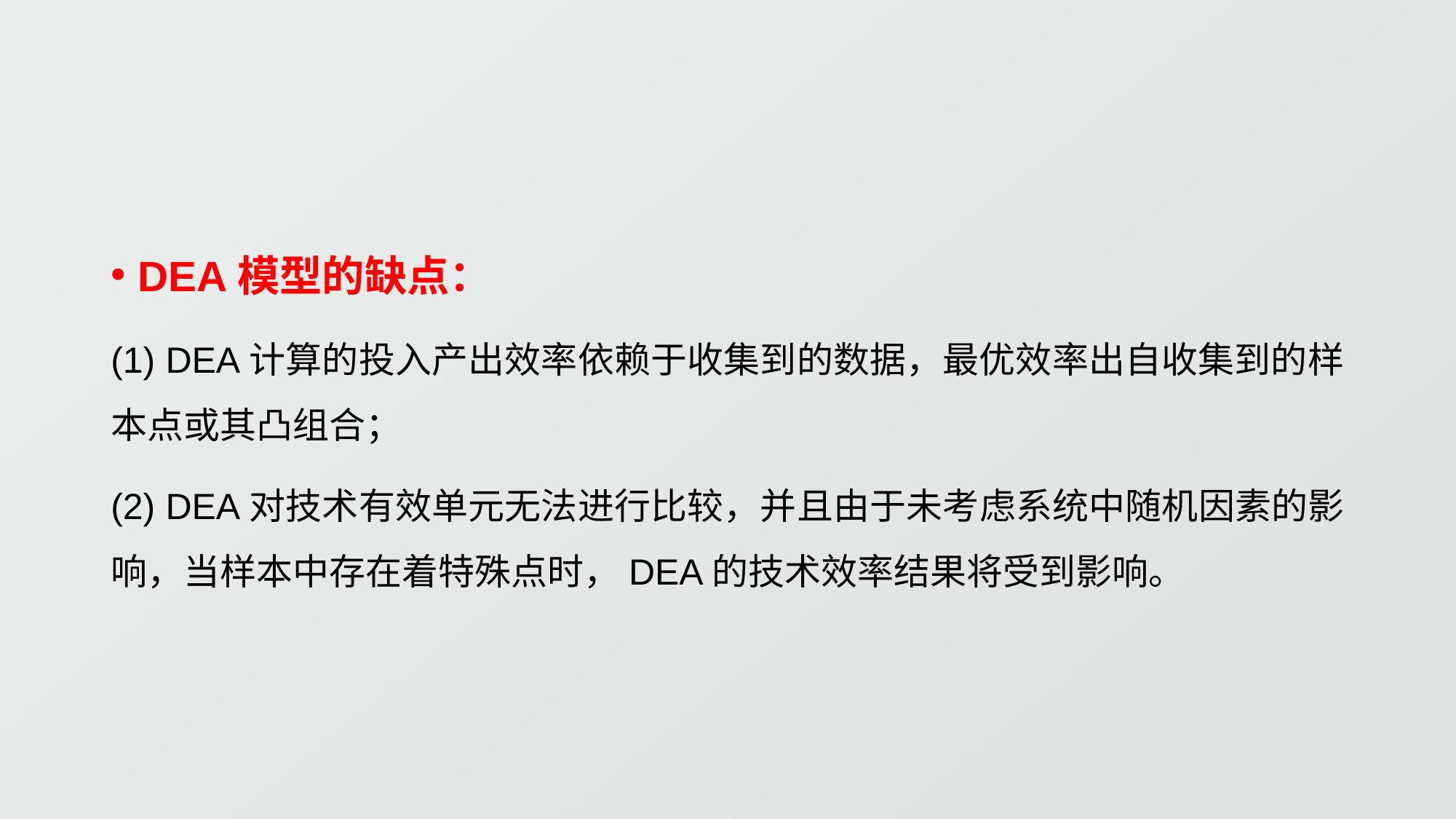

DEA模型的缺点：
(1) DEA计算的投入产出效率依赖于收集到的数据，最优效率出自收集到的样本点或其凸组合；
(2) DEA对技术有效单元无法进行比较，并且由于未考虑系统中随机因素的影响，当样本中存在着特殊点时，DEA的技术效率结果将受到影响。